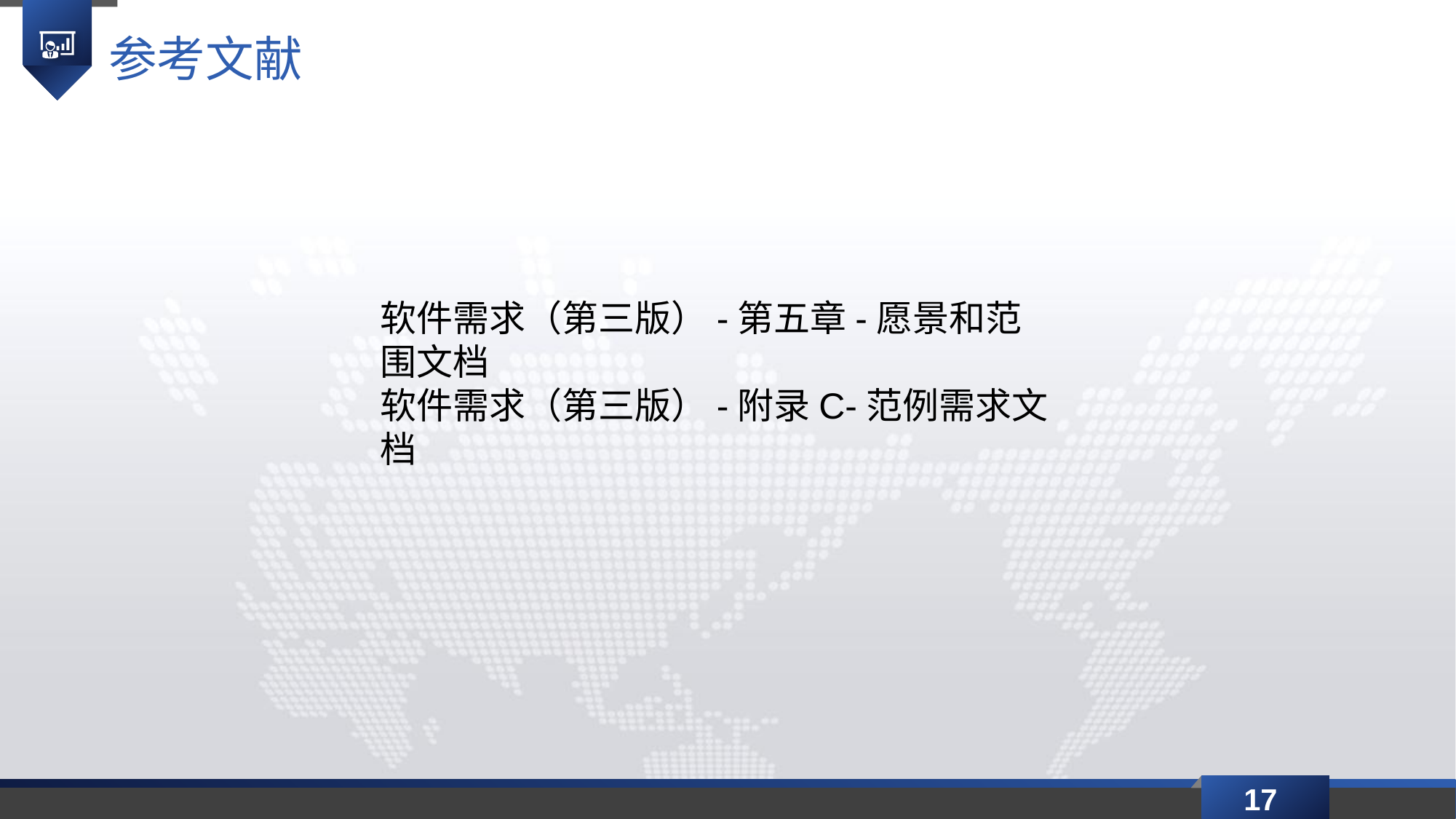

参考文献

软件需求（第三版）-第五章-愿景和范围文档
软件需求（第三版）-附录C-范例需求文档

17

延时符